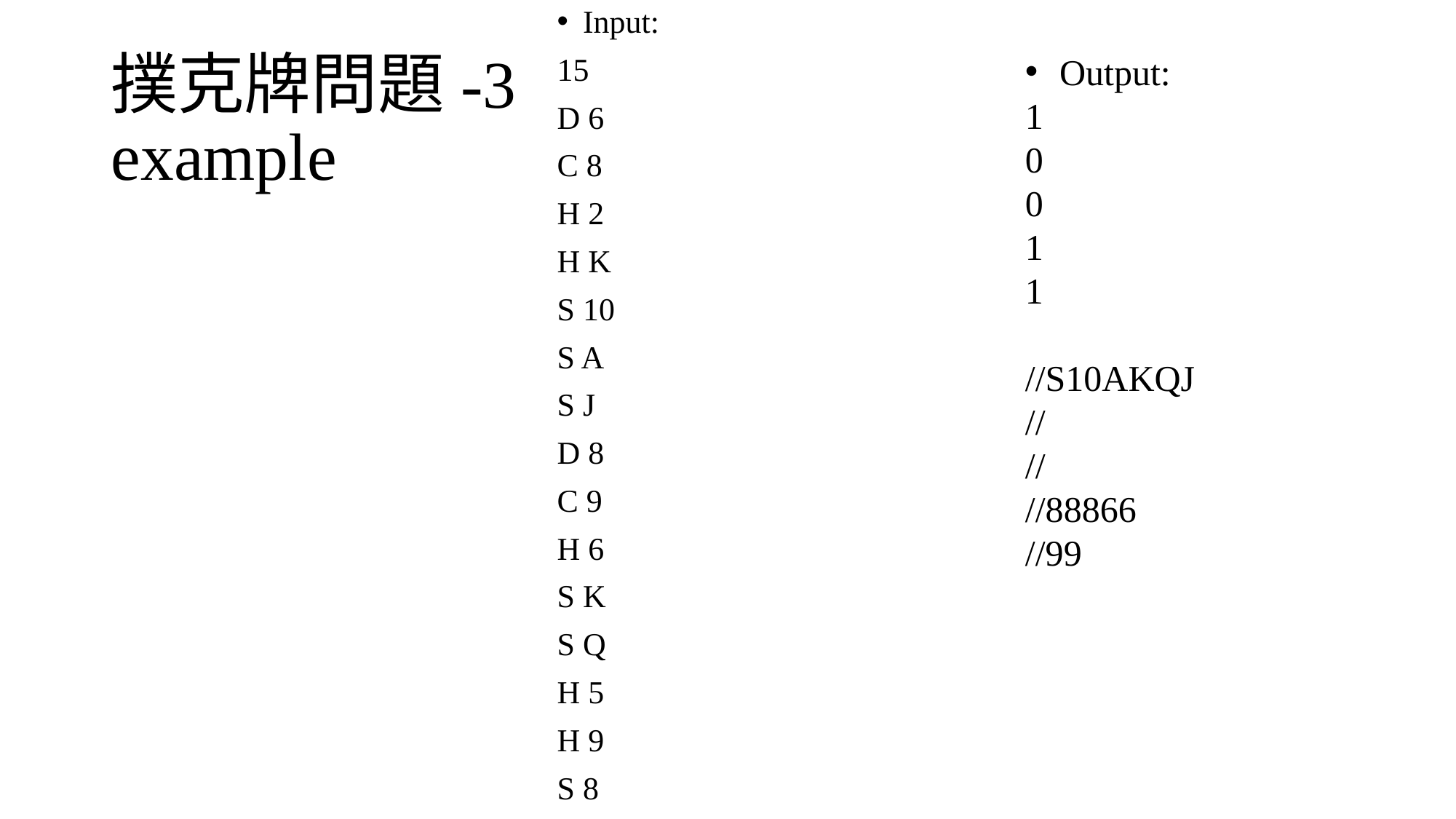

Input:
15
D 6
C 8
H 2
H K
S 10
S A
S J
D 8
C 9
H 6
S K
S Q
H 5
H 9
S 8

# 撲克牌問題-3 example
Output:
1
0
0
1
1

//S10AKQJ
//
//
//88866
//99